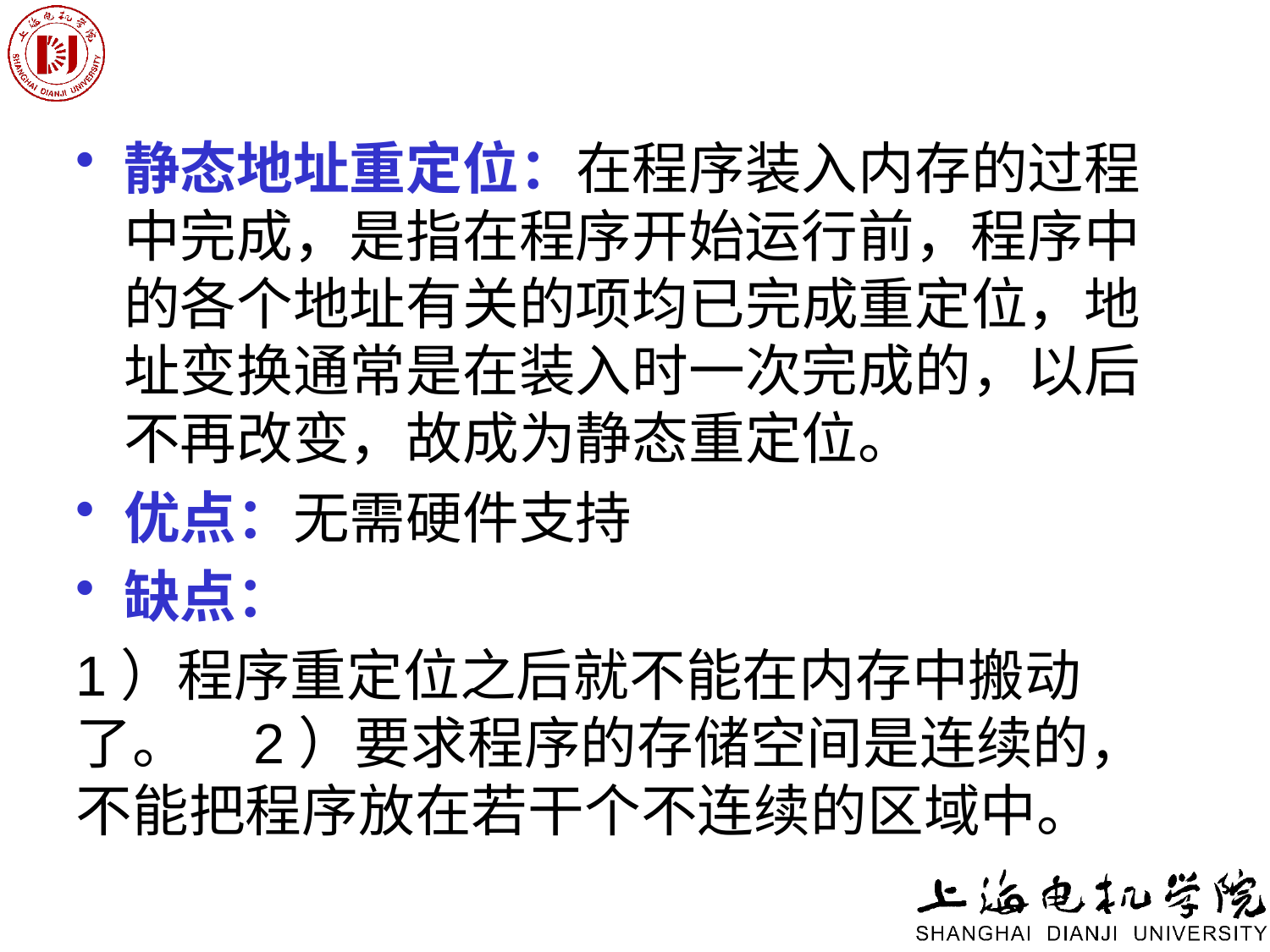

静态地址重定位：在程序装入内存的过程中完成，是指在程序开始运行前，程序中的各个地址有关的项均已完成重定位，地址变换通常是在装入时一次完成的，以后不再改变，故成为静态重定位。
优点：无需硬件支持
缺点：
1）程序重定位之后就不能在内存中搬动了。    2）要求程序的存储空间是连续的，不能把程序放在若干个不连续的区域中。